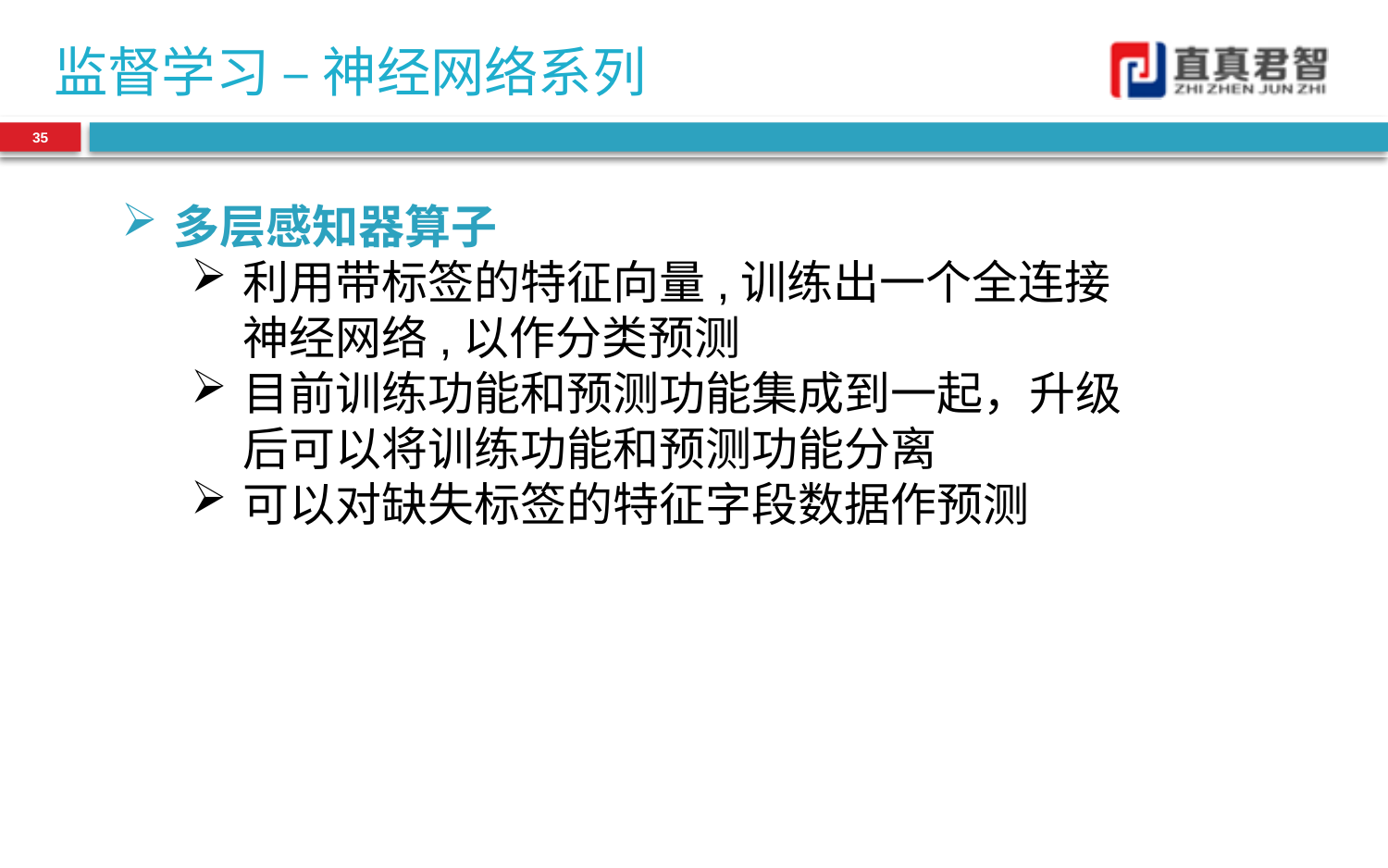

# 监督学习 – 神经网络系列
35
多层感知器算子
利用带标签的特征向量,训练出一个全连接神经网络,以作分类预测
目前训练功能和预测功能集成到一起，升级后可以将训练功能和预测功能分离
可以对缺失标签的特征字段数据作预测